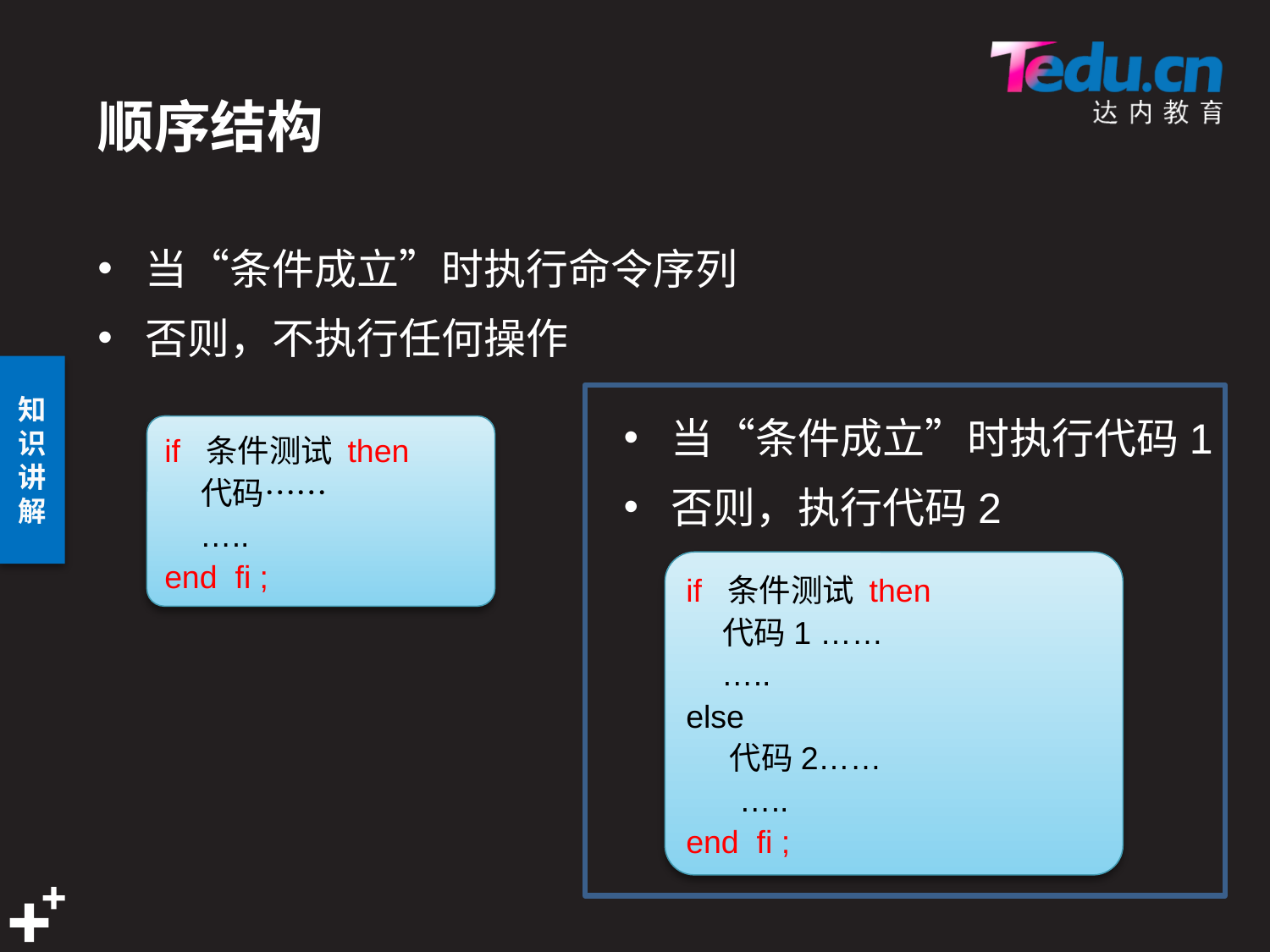

# 顺序结构
当“条件成立”时执行命令序列
否则，不执行任何操作

当“条件成立”时执行代码1
否则，执行代码2
if  条件测试 then
    代码……
    …..
end  fi ;
if  条件测试 then
    代码1 ……
    …..
else
     代码2……
      …..
end  fi ;